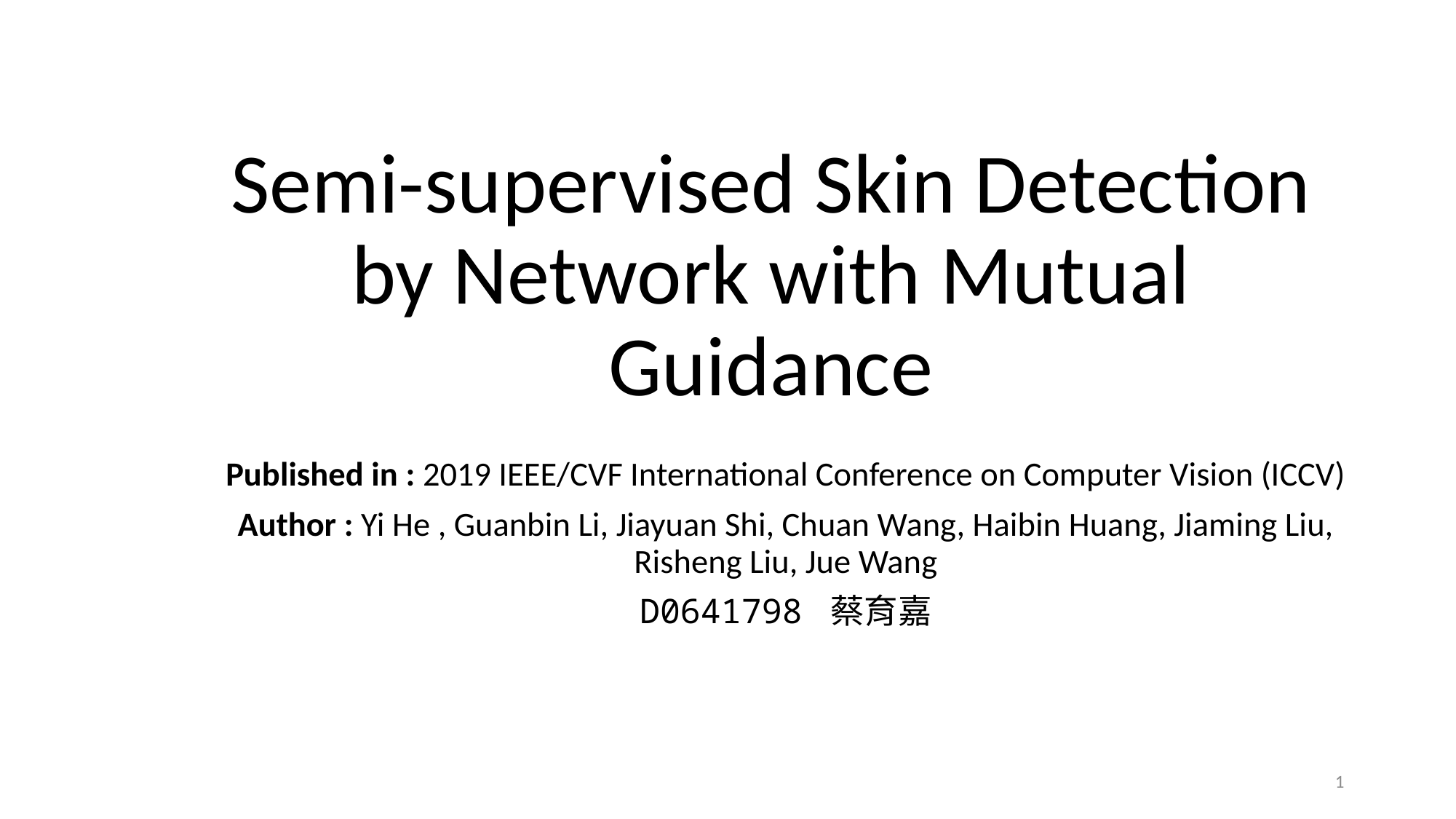

# Semi-supervised Skin Detection by Network with Mutual Guidance
Published in : 2019 IEEE/CVF International Conference on Computer Vision (ICCV)
Author : Yi He , Guanbin Li, Jiayuan Shi, Chuan Wang, Haibin Huang, Jiaming Liu, Risheng Liu, Jue Wang
D0641798 蔡育嘉
1